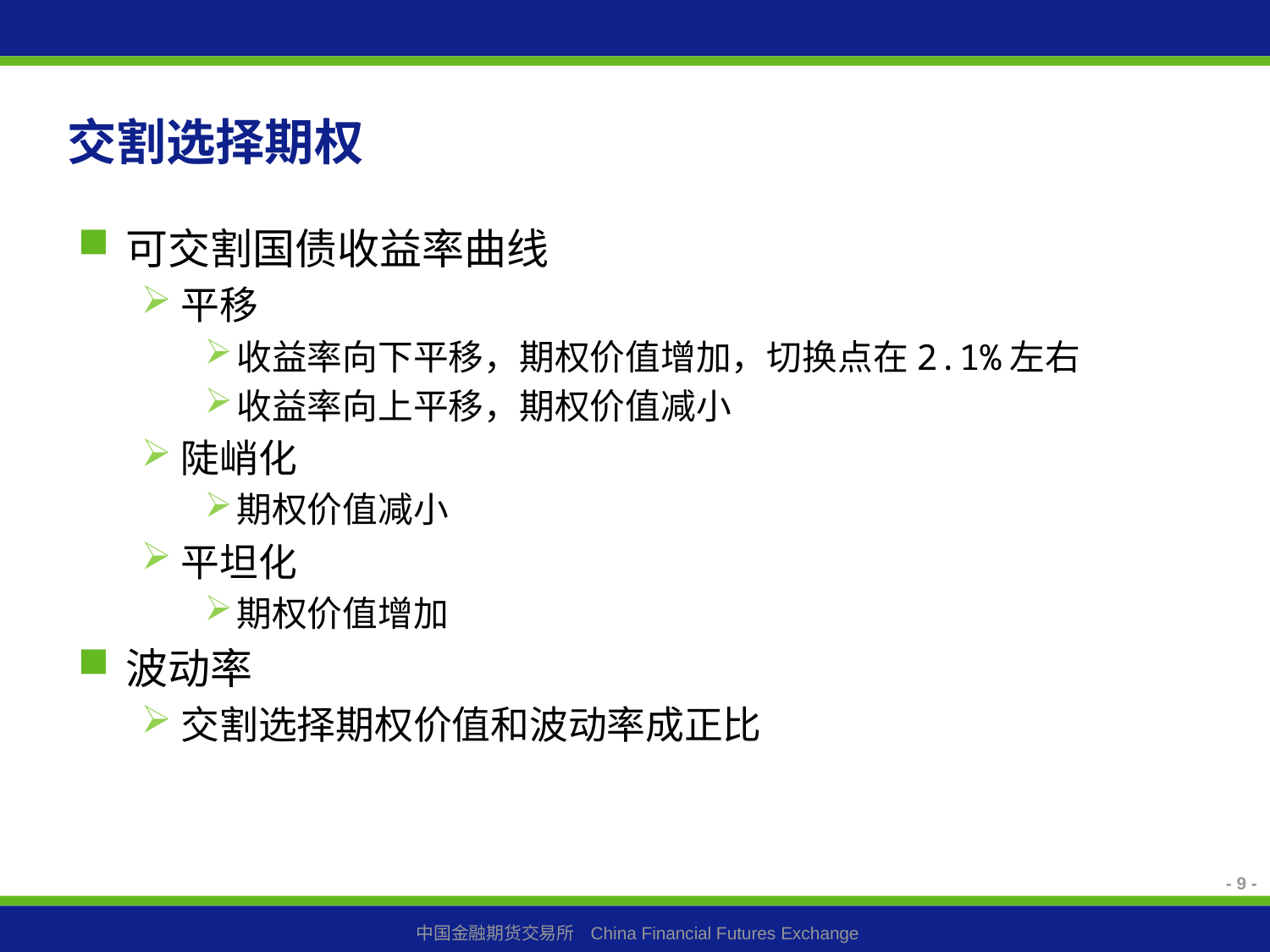

# 交割选择期权
可交割国债收益率曲线
平移
收益率向下平移，期权价值增加，切换点在2.1%左右
收益率向上平移，期权价值减小
陡峭化
期权价值减小
平坦化
期权价值增加
波动率
交割选择期权价值和波动率成正比

- 9 -